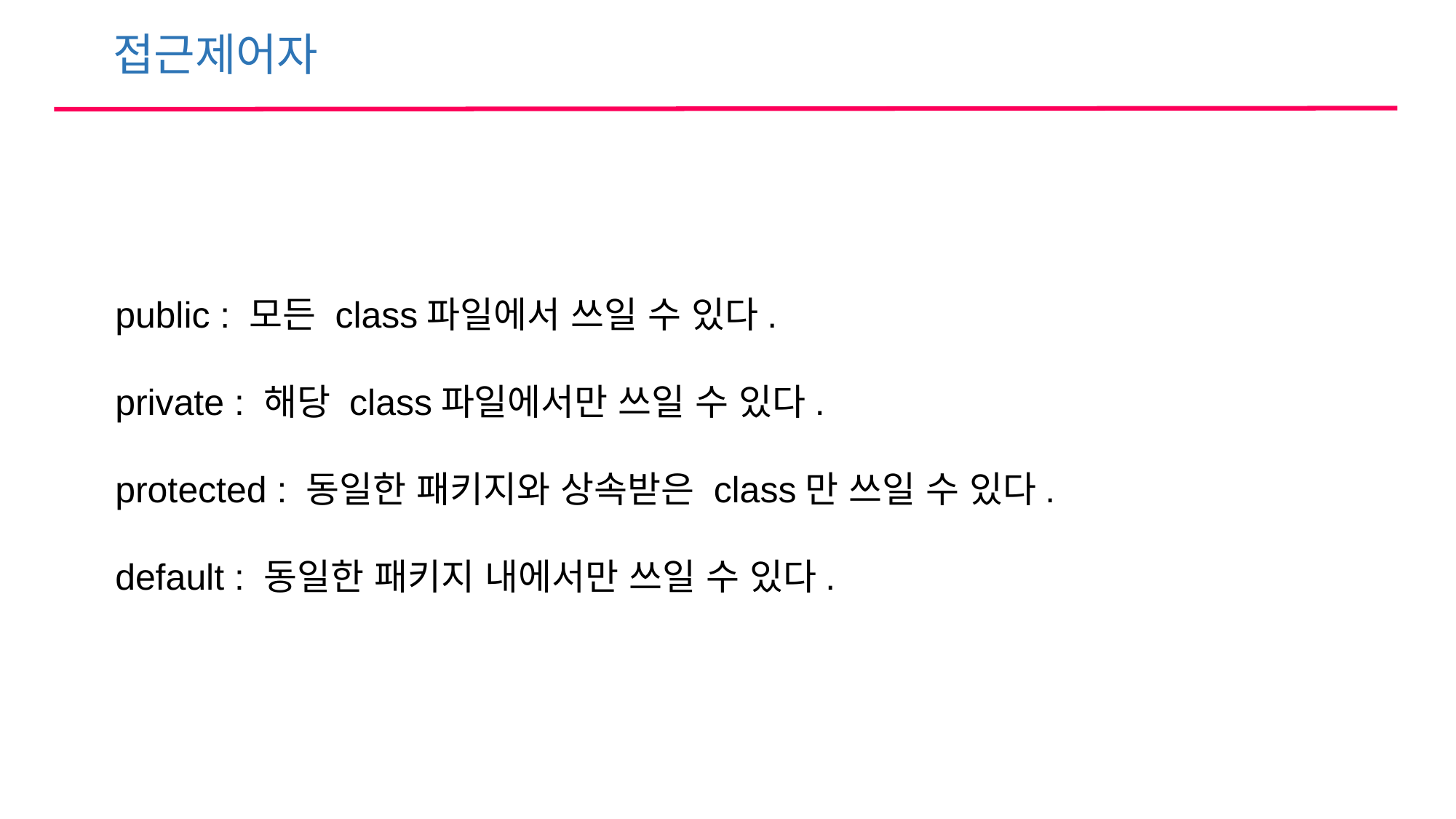

접근제어자
public : 모든 class파일에서 쓰일 수 있다.

private : 해당 class파일에서만 쓰일 수 있다.

protected : 동일한 패키지와 상속받은 class만 쓰일 수 있다.

default : 동일한 패키지 내에서만 쓰일 수 있다.